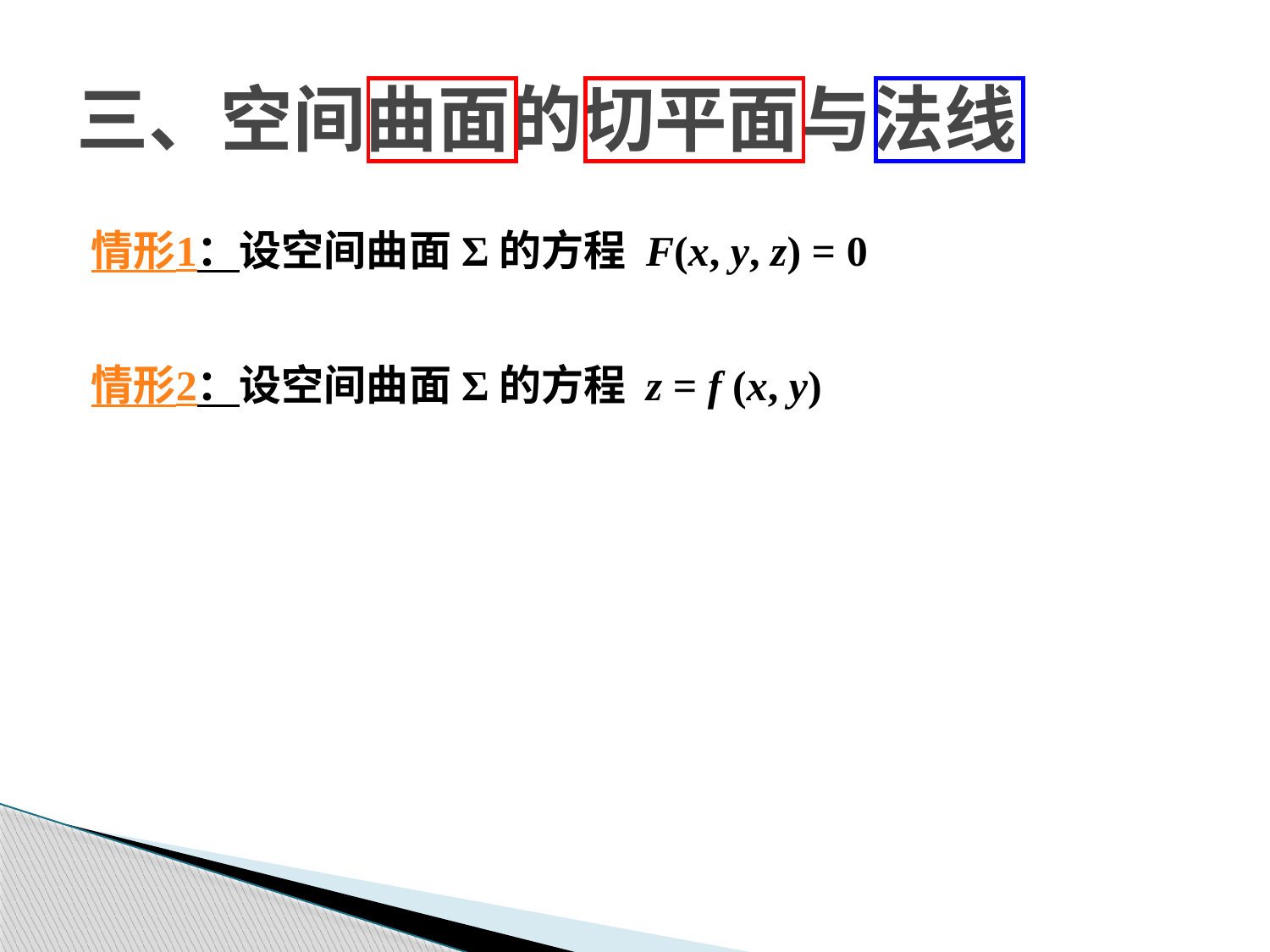

# 三、空间曲面的切平面与法线

情形1：设空间曲面Σ的方程 F(x, y, z) = 0

情形2：设空间曲面Σ的方程 z = f (x, y)